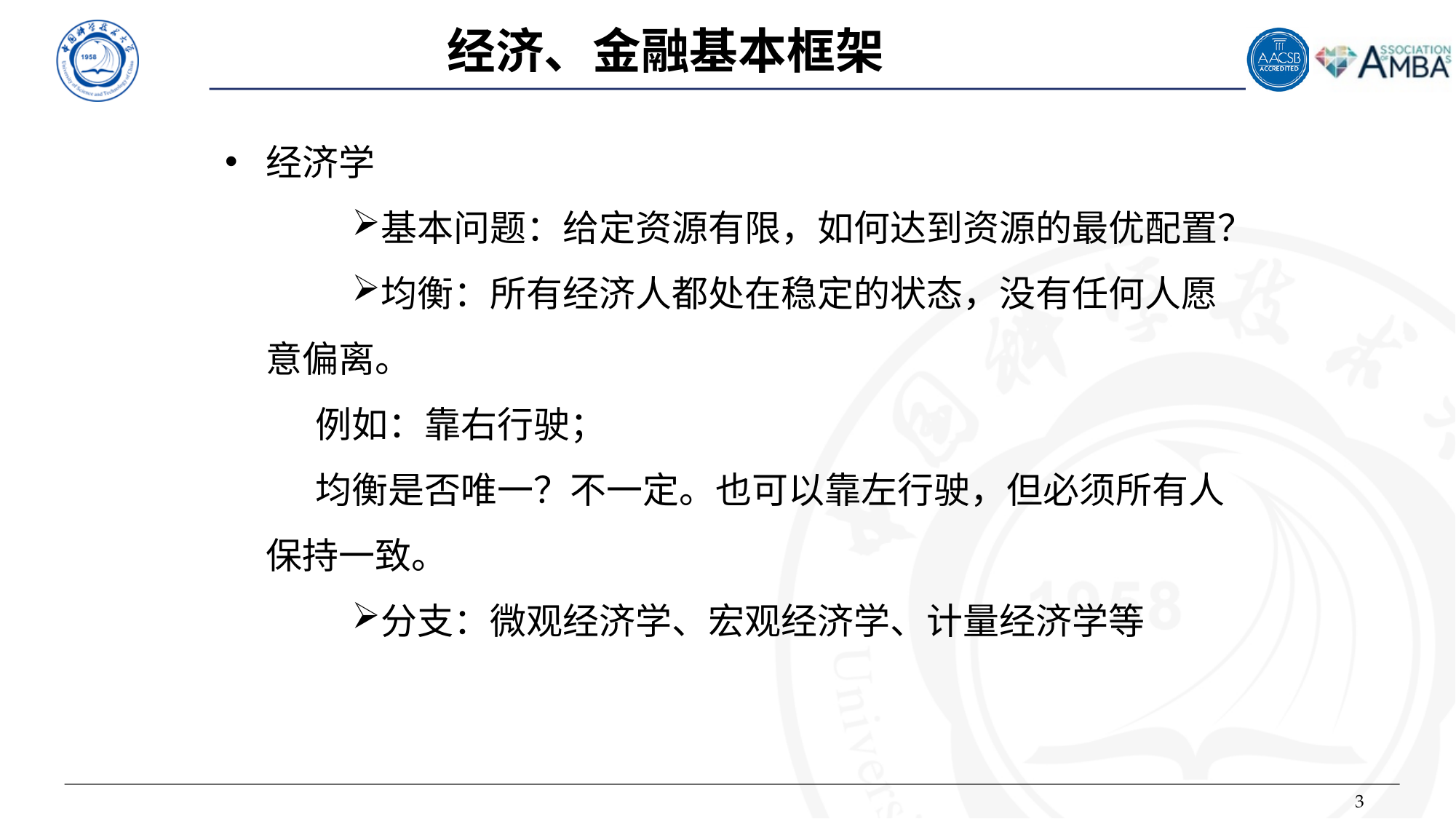

经济、金融基本框架
经济学
基本问题：给定资源有限，如何达到资源的最优配置？
均衡：所有经济人都处在稳定的状态，没有任何人愿意偏离。
     例如：靠右行驶；
     均衡是否唯一？不一定。也可以靠左行驶，但必须所有人保持一致。
分支：微观经济学、宏观经济学、计量经济学等